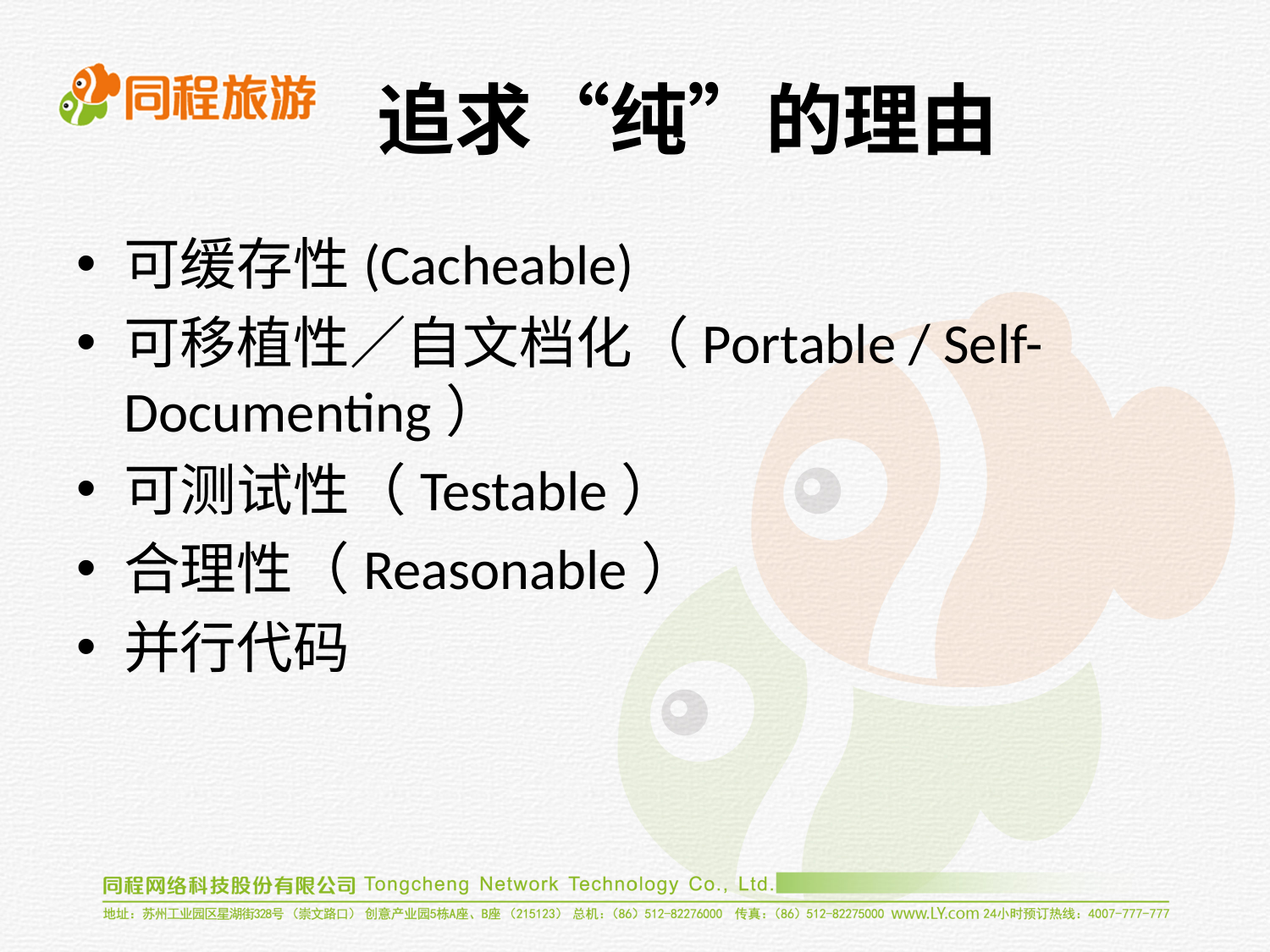

# 追求“纯”的理由
可缓存性(Cacheable)
可移植性／自文档化（Portable / Self-Documenting）
可测试性（Testable）
合理性（Reasonable）
并行代码